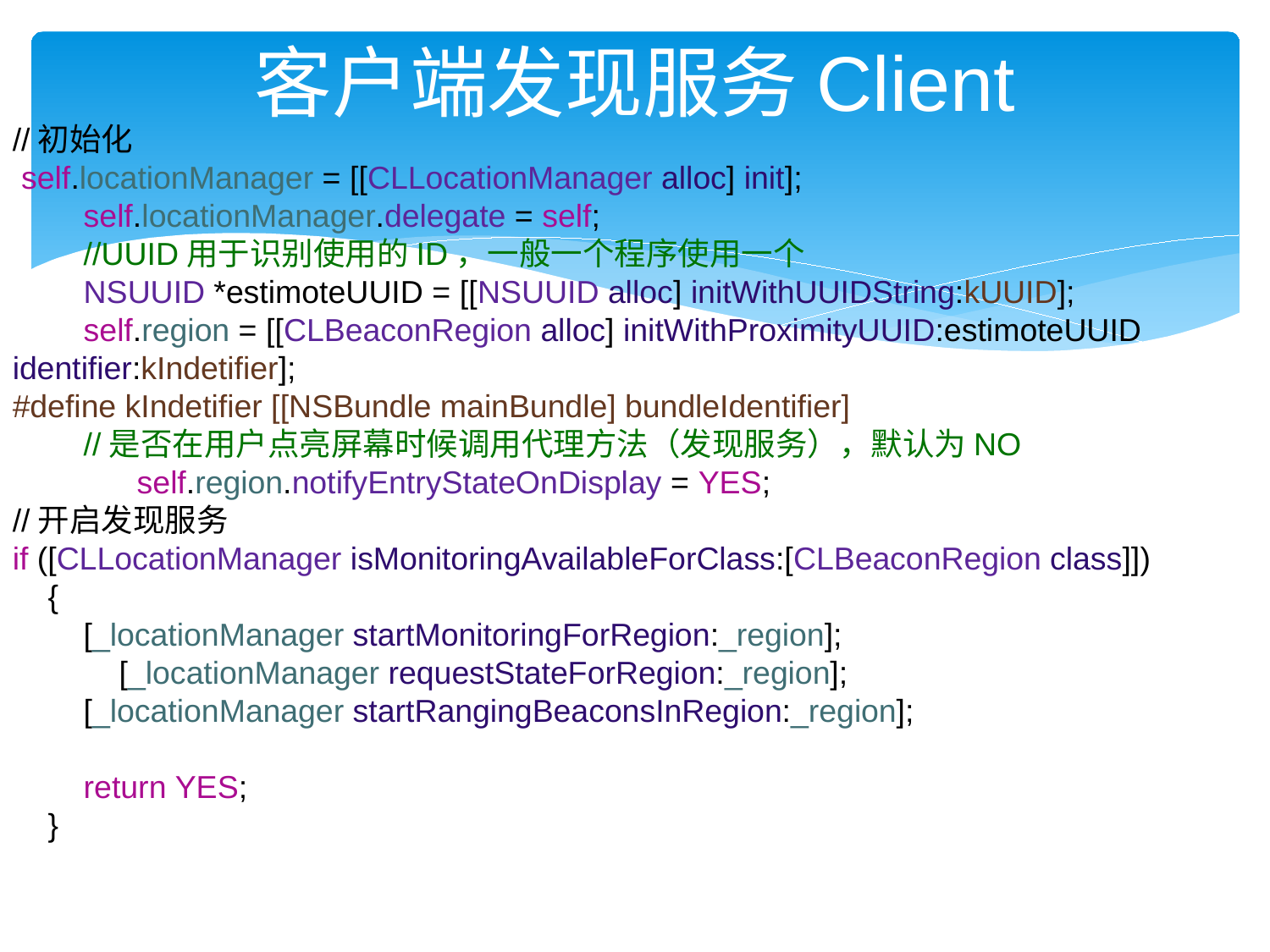

# 客户端发现服务Client
//初始化
 self.locationManager = [[CLLocationManager alloc] init];
        self.locationManager.delegate = self;
        //UUID用于识别使用的ID，一般一个程序使用一个
        NSUUID *estimoteUUID = [[NSUUID alloc] initWithUUIDString:kUUID];
        self.region = [[CLBeaconRegion alloc] initWithProximityUUID:estimoteUUID identifier:kIndetifier];
#define kIndetifier [[NSBundle mainBundle] bundleIdentifier]
        //是否在用户点亮屏幕时候调用代理方法（发现服务），默认为NO
              self.region.notifyEntryStateOnDisplay = YES;
//开启发现服务
if ([CLLocationManager isMonitoringAvailableForClass:[CLBeaconRegion class]])
    {
        [_locationManager startMonitoringForRegion:_region];
            [_locationManager requestStateForRegion:_region];
        [_locationManager startRangingBeaconsInRegion:_region];

        return YES;
    }